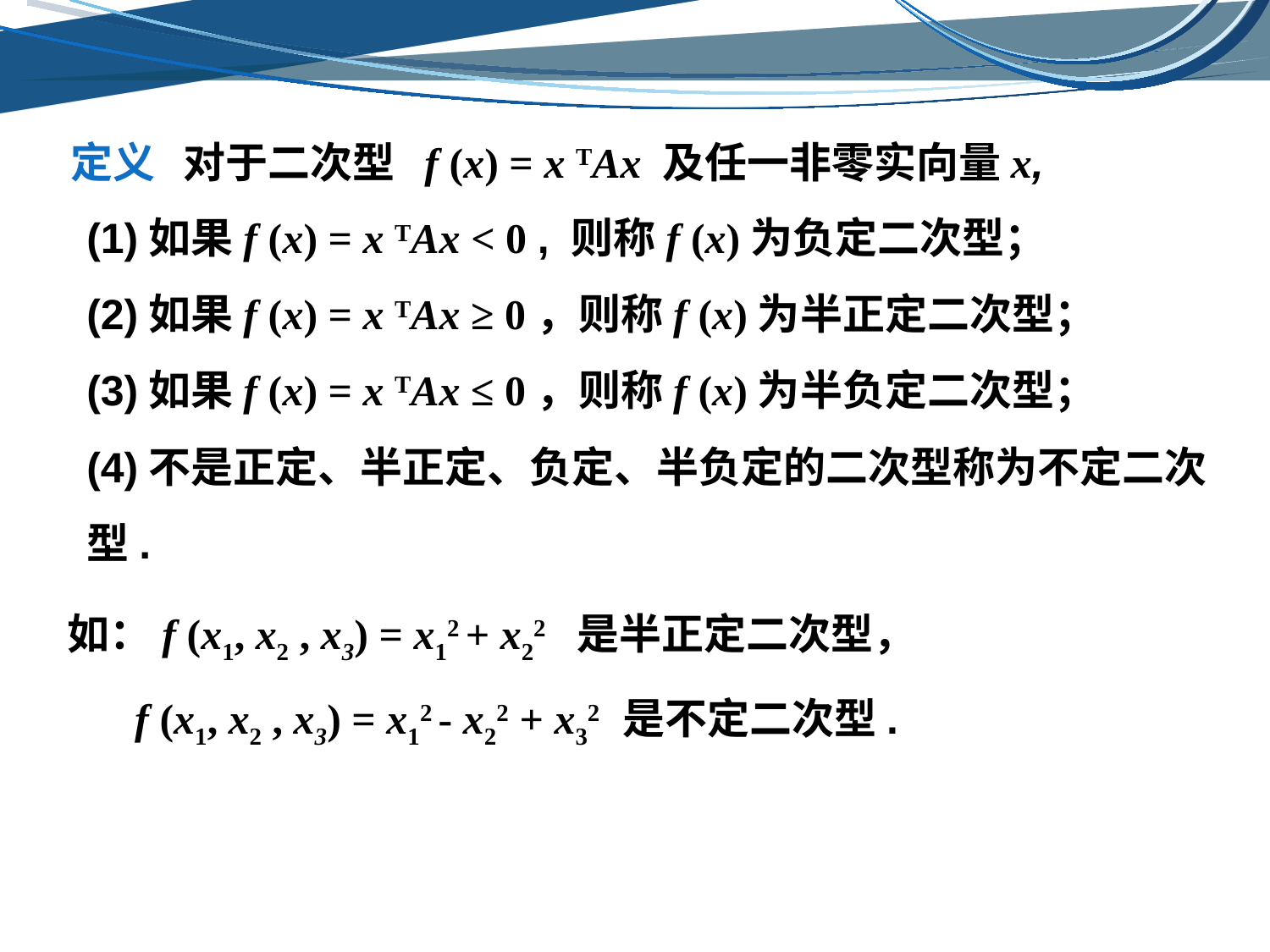

定义   对于二次型  f (x) = x TAx 及任一非零实向量x,
(1)如果f (x) = x TAx < 0 , 则称f (x)为负定二次型；
(2)如果f (x) = x TAx ≥ 0，则称f (x)为半正定二次型；
(3)如果f (x) = x TAx ≤ 0，则称f (x)为半负定二次型；
(4)不是正定、半正定、负定、半负定的二次型称为不定二次型.
 如：f (x1, x2 , x3) = x12 + x22  是半正定二次型，
        f (x1, x2 , x3) = x12 - x22 + x32  是不定二次型.